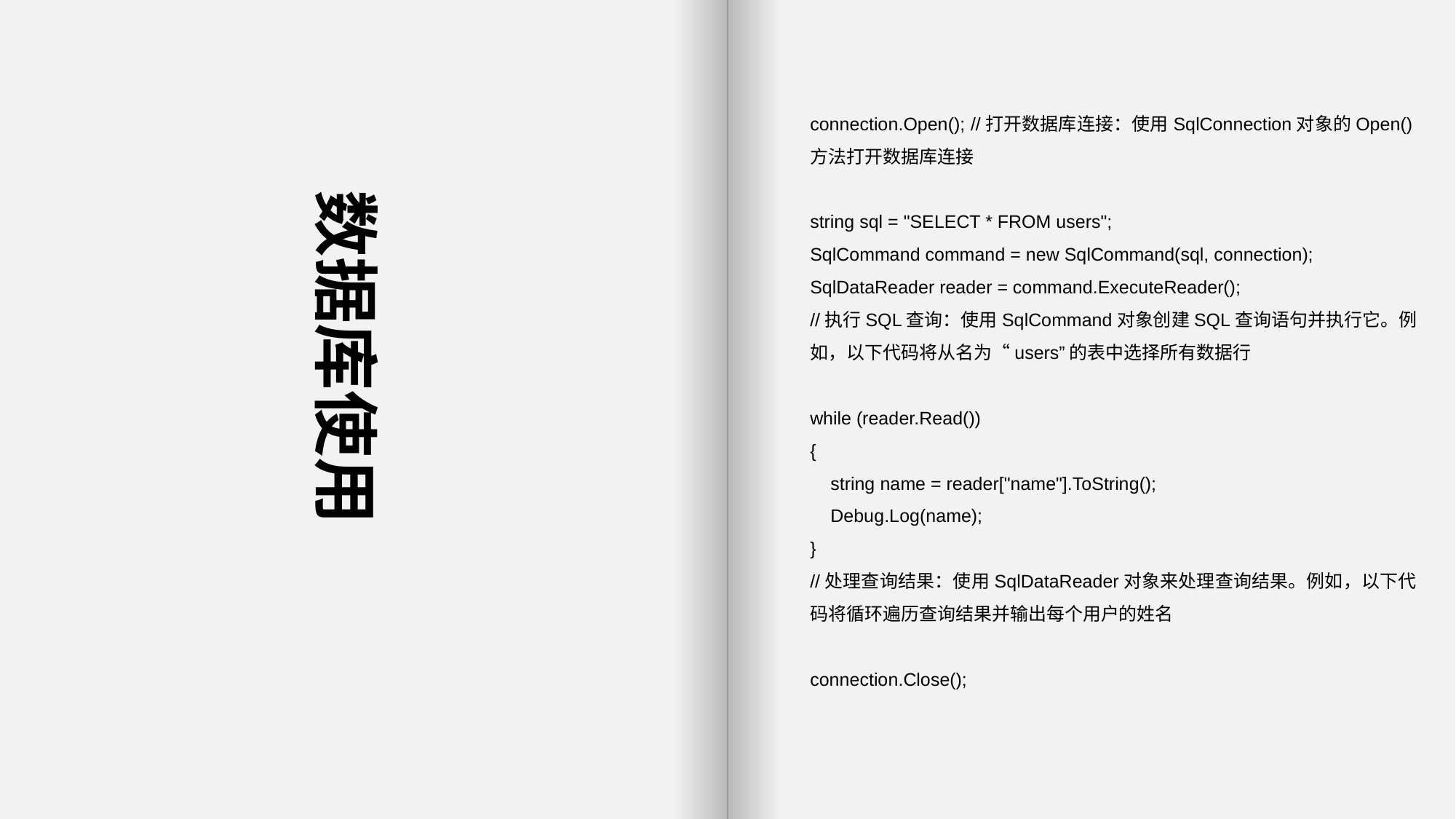

connection.Open(); //打开数据库连接：使用SqlConnection对象的Open()方法打开数据库连接

string sql = "SELECT * FROM users";
SqlCommand command = new SqlCommand(sql, connection);
SqlDataReader reader = command.ExecuteReader();
//执行SQL查询：使用SqlCommand对象创建SQL查询语句并执行它。例如，以下代码将从名为“users”的表中选择所有数据行

while (reader.Read())
{
    string name = reader["name"].ToString();
    Debug.Log(name);
}
//处理查询结果：使用SqlDataReader对象来处理查询结果。例如，以下代码将循环遍历查询结果并输出每个用户的姓名

connection.Close();
数据库使用